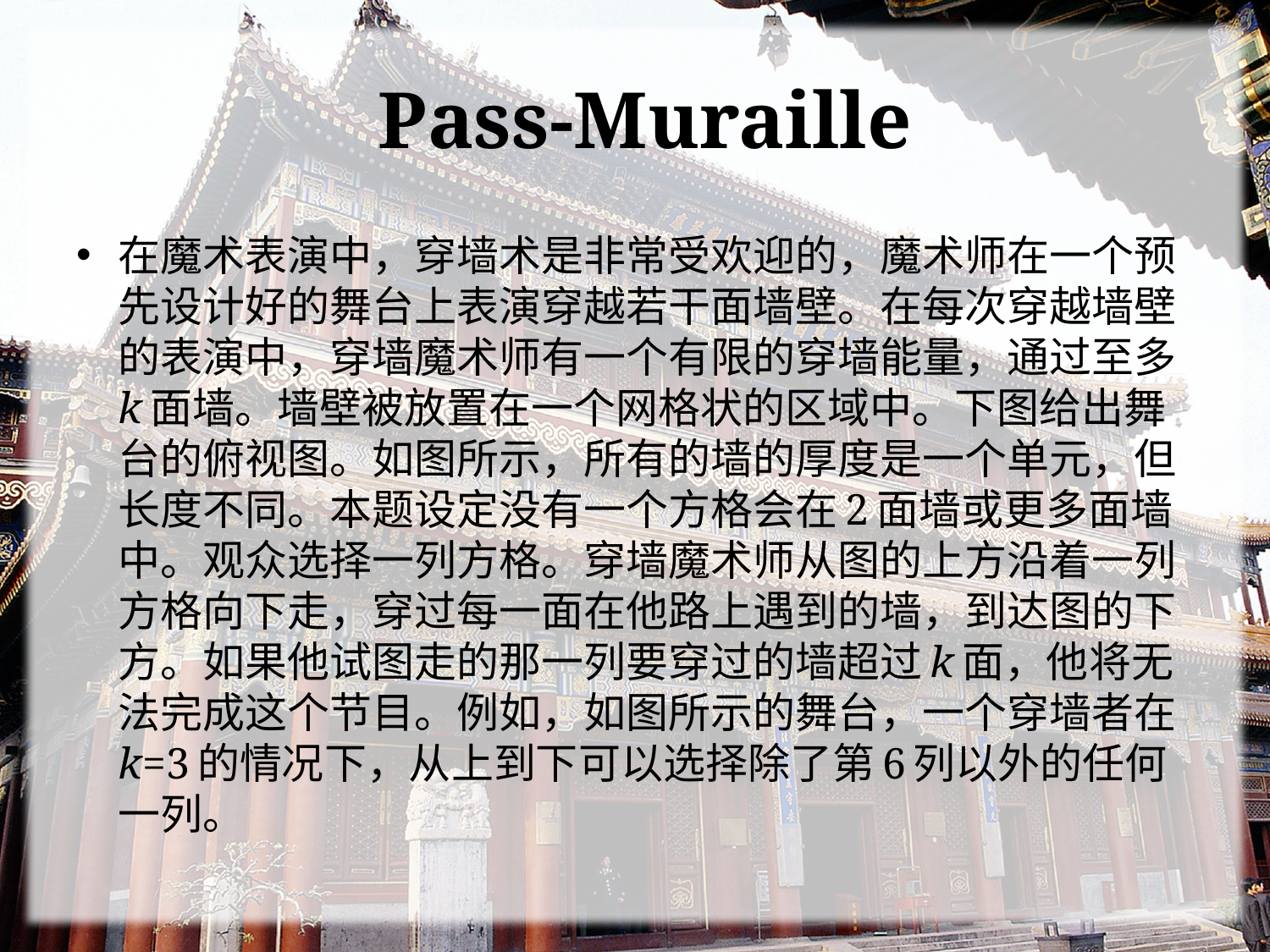

# Pass-Muraille
在魔术表演中，穿墙术是非常受欢迎的，魔术师在一个预先设计好的舞台上表演穿越若干面墙壁。在每次穿越墙壁的表演中，穿墙魔术师有一个有限的穿墙能量，通过至多k面墙。墙壁被放置在一个网格状的区域中。下图给出舞台的俯视图。如图所示，所有的墙的厚度是一个单元，但长度不同。本题设定没有一个方格会在2面墙或更多面墙中。观众选择一列方格。穿墙魔术师从图的上方沿着一列方格向下走，穿过每一面在他路上遇到的墙，到达图的下方。如果他试图走的那一列要穿过的墙超过k面，他将无法完成这个节目。例如，如图所示的舞台，一个穿墙者在k=3的情况下，从上到下可以选择除了第6列以外的任何一列。